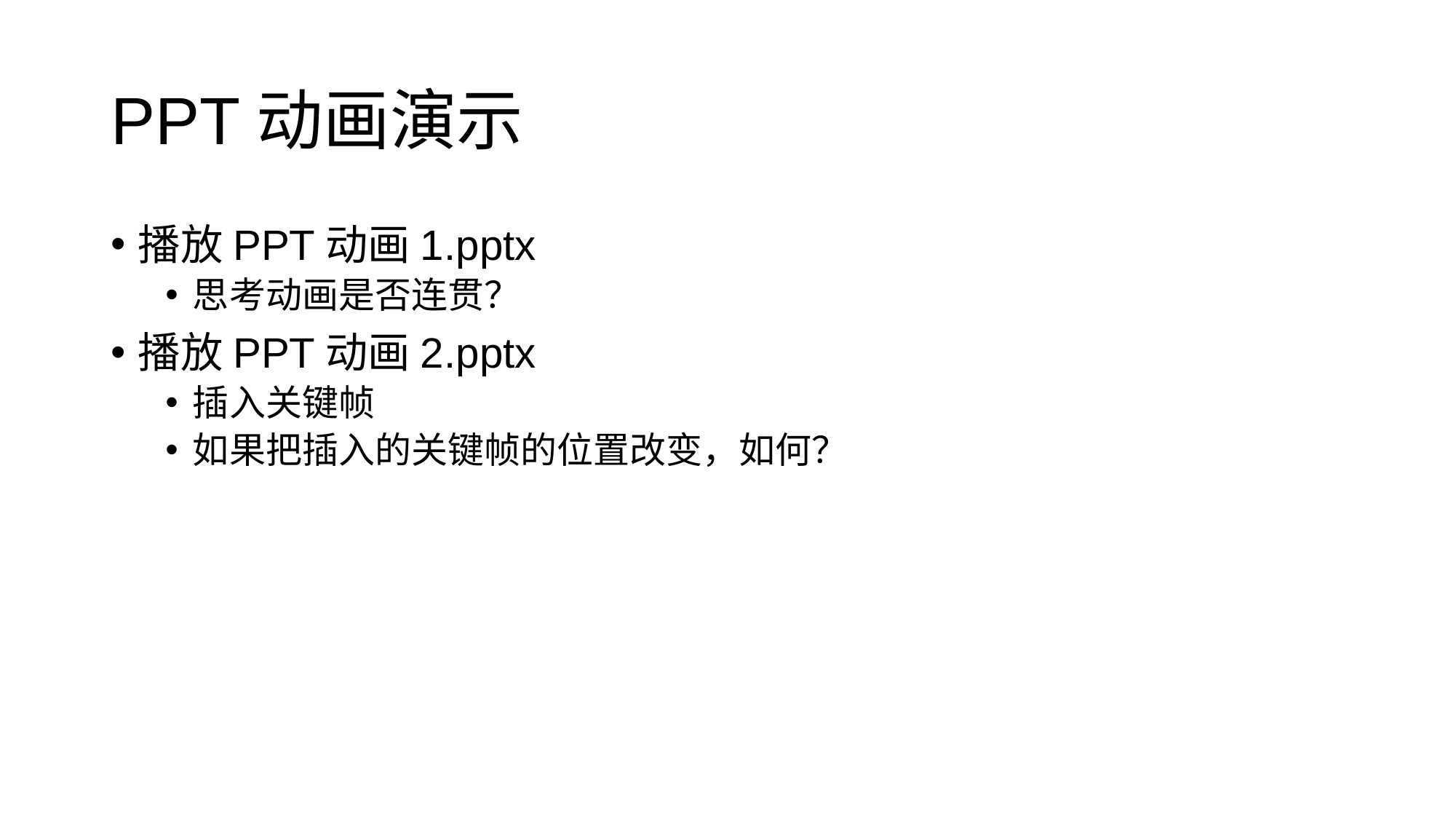

# PPT动画演示
播放PPT动画1.pptx
思考动画是否连贯？
播放PPT动画2.pptx
插入关键帧
如果把插入的关键帧的位置改变，如何？